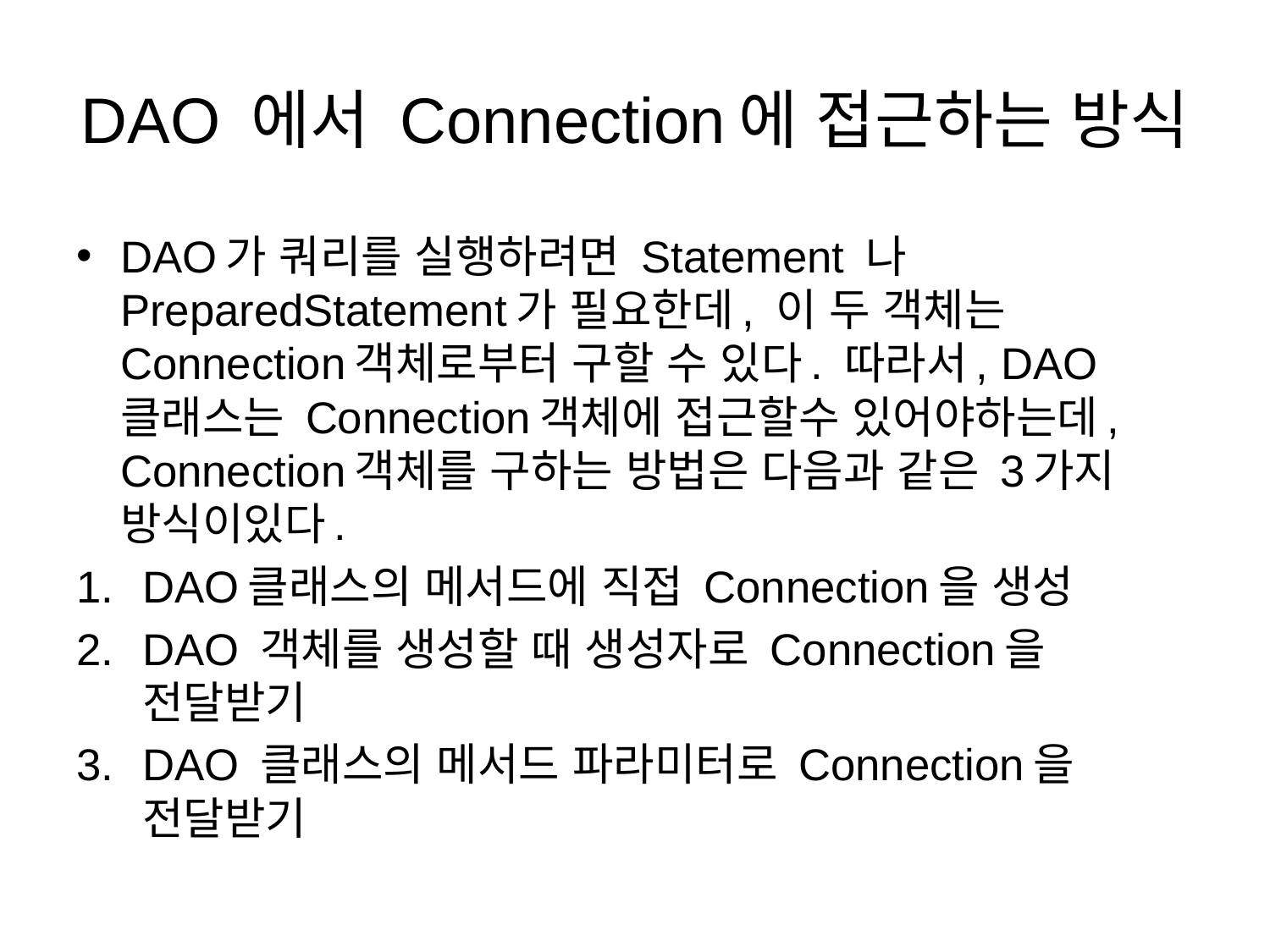

# DAO 에서 Connection에 접근하는 방식
DAO가 쿼리를 실행하려면 Statement 나 PreparedStatement가 필요한데, 이 두 객체는 Connection객체로부터 구할 수 있다. 따라서, DAO클래스는 Connection객체에 접근할수 있어야하는데, Connection객체를 구하는 방법은 다음과 같은 3가지 방식이있다.
DAO클래스의 메서드에 직접 Connection을 생성
DAO 객체를 생성할 때 생성자로 Connection을 전달받기
DAO 클래스의 메서드 파라미터로 Connection을 전달받기